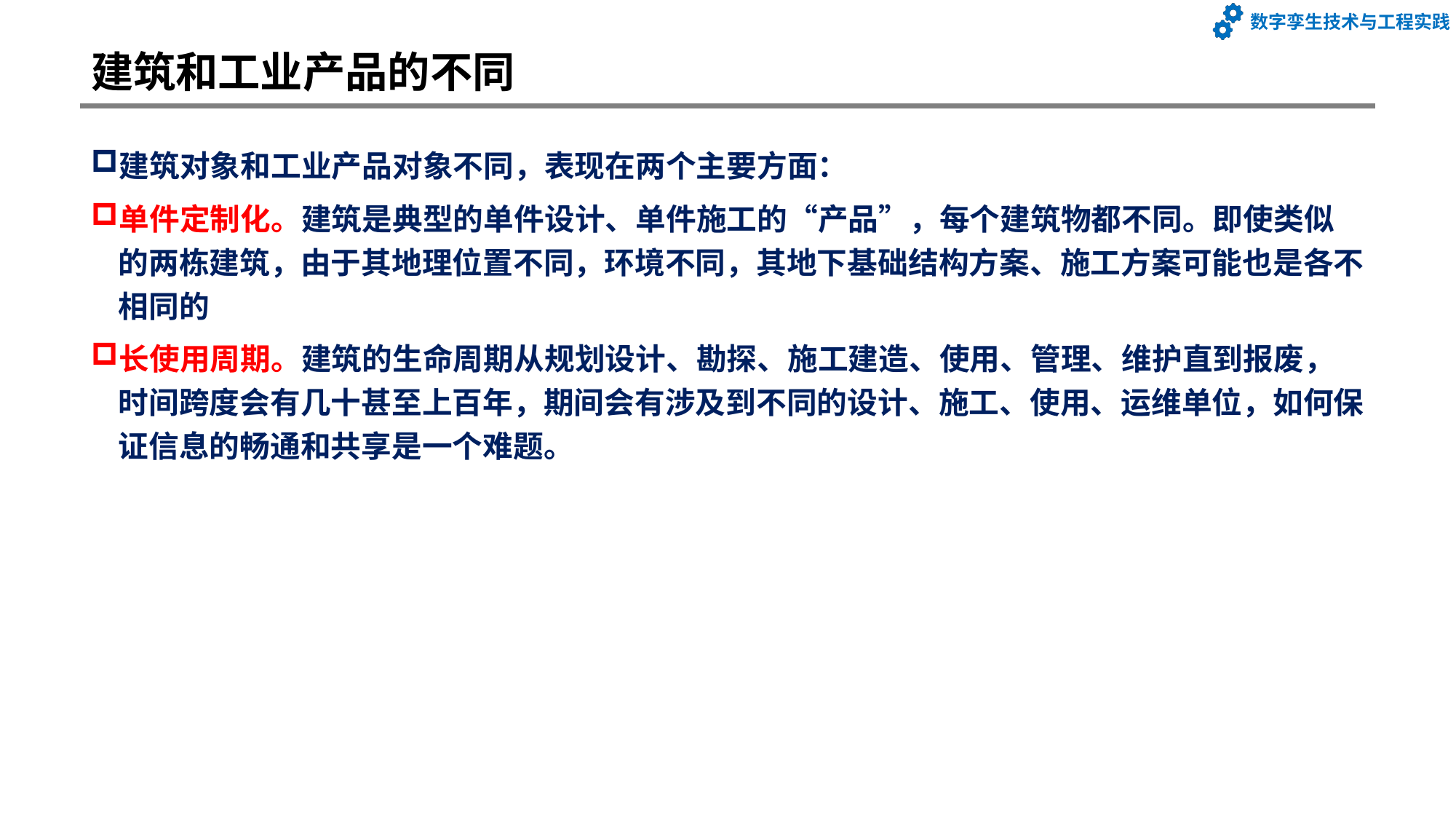

# 建筑和工业产品的不同
建筑对象和工业产品对象不同，表现在两个主要方面：
单件定制化。建筑是典型的单件设计、单件施工的“产品”，每个建筑物都不同。即使类似的两栋建筑，由于其地理位置不同，环境不同，其地下基础结构方案、施工方案可能也是各不相同的
长使用周期。建筑的生命周期从规划设计、勘探、施工建造、使用、管理、维护直到报废，时间跨度会有几十甚至上百年，期间会有涉及到不同的设计、施工、使用、运维单位，如何保证信息的畅通和共享是一个难题。